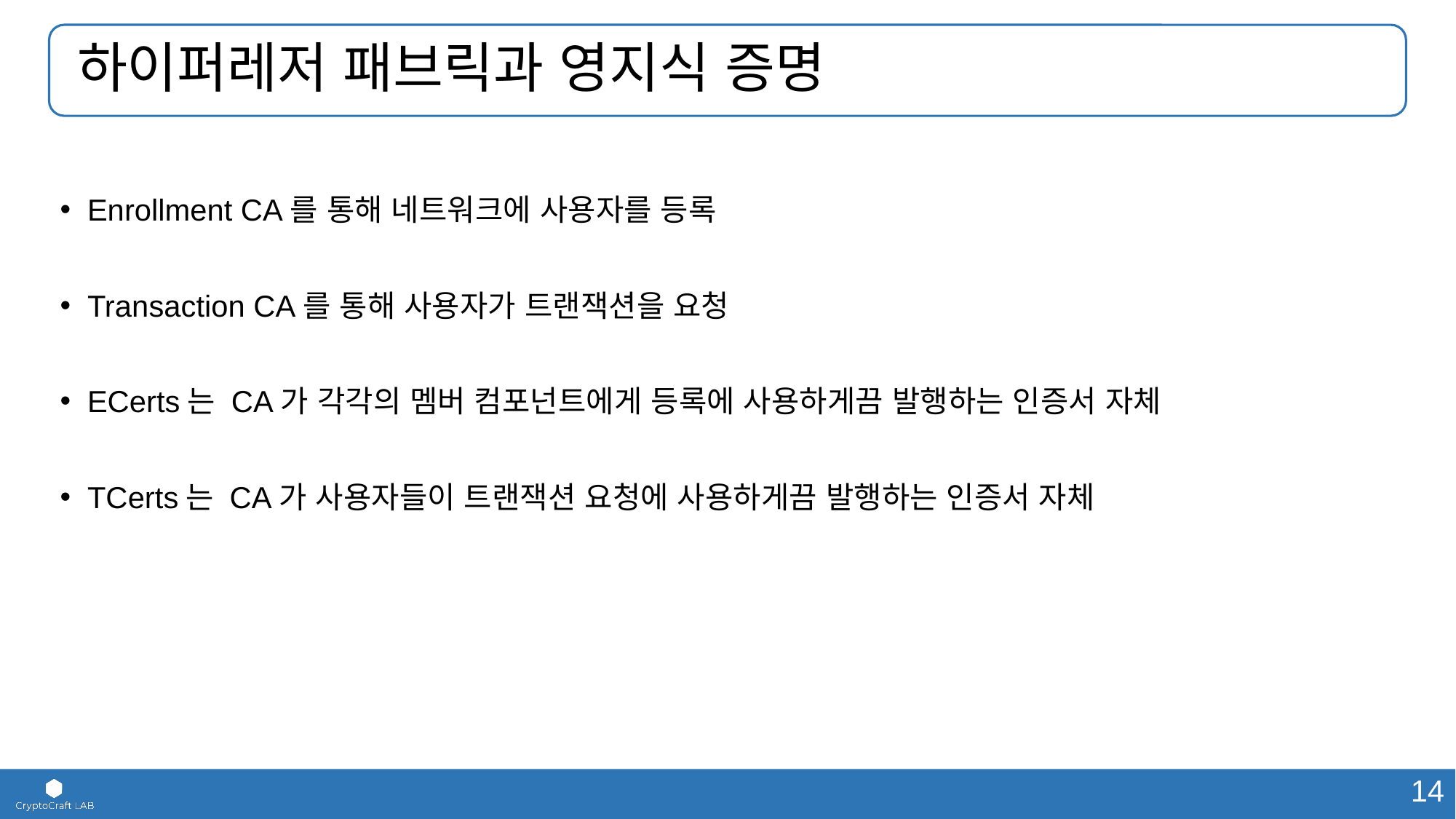

# 하이퍼레저 패브릭과 영지식 증명

Enrollment CA를 통해 네트워크에 사용자를 등록

Transaction CA를 통해 사용자가 트랜잭션을 요청

ECerts는 CA가 각각의 멤버 컴포넌트에게 등록에 사용하게끔 발행하는 인증서 자체

TCerts는 CA가 사용자들이 트랜잭션 요청에 사용하게끔 발행하는 인증서 자체